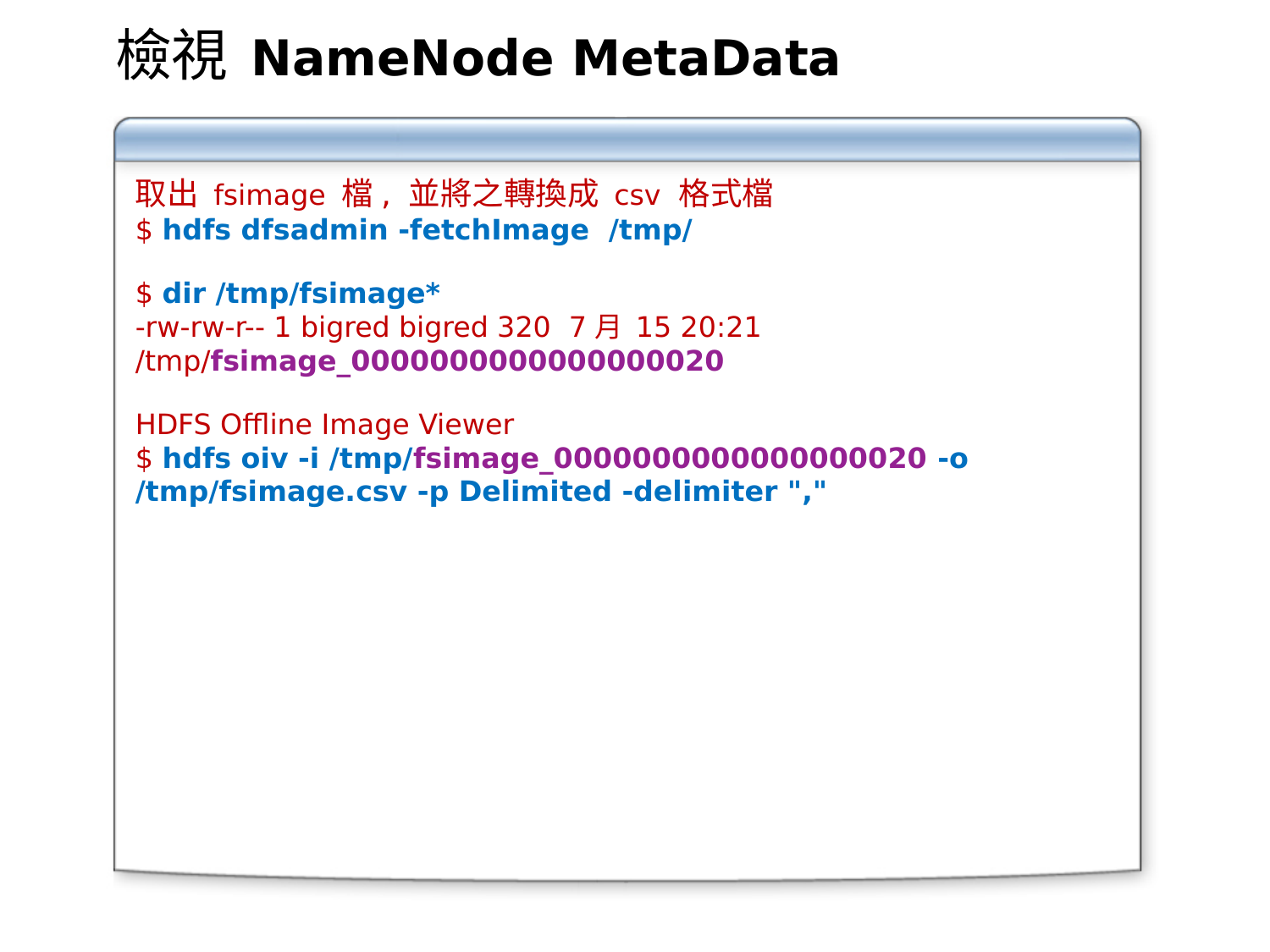

檢視 NameNode MetaData
取出 fsimage 檔, 並將之轉換成 csv 格式檔
$ hdfs dfsadmin -fetchImage  /tmp/

$ dir /tmp/fsimage*
-rw-rw-r-- 1 bigred bigred 320  7月 15 20:21 /tmp/fsimage_0000000000000000020

HDFS Offline Image Viewer
$ hdfs oiv -i /tmp/fsimage_0000000000000000020 -o /tmp/fsimage.csv -p Delimited -delimiter ","